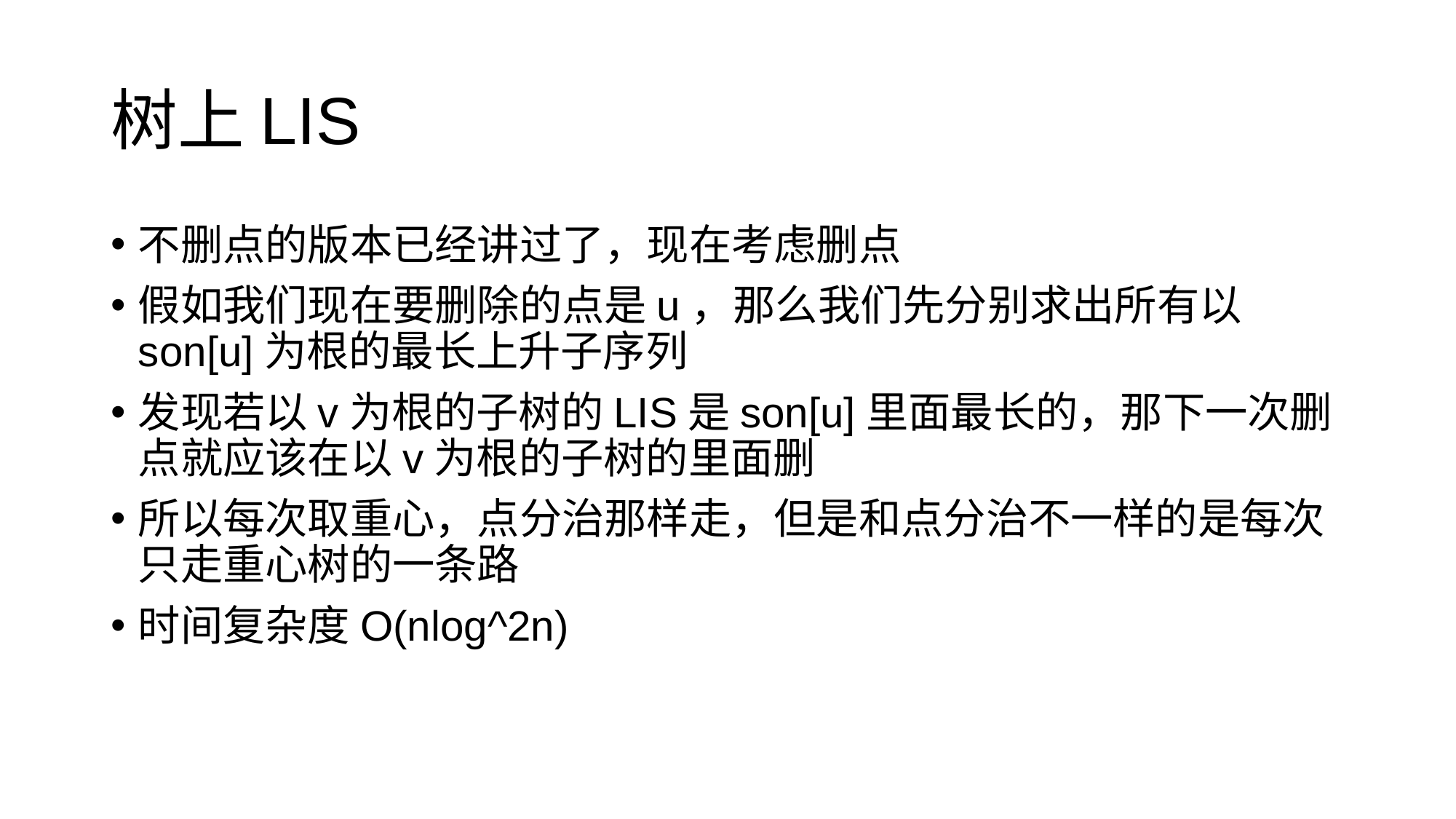

# 树上LIS
不删点的版本已经讲过了，现在考虑删点
假如我们现在要删除的点是u，那么我们先分别求出所有以son[u]为根的最长上升子序列
发现若以v为根的子树的LIS是son[u]里面最长的，那下一次删点就应该在以v为根的子树的里面删
所以每次取重心，点分治那样走，但是和点分治不一样的是每次只走重心树的一条路
时间复杂度O(nlog^2n)